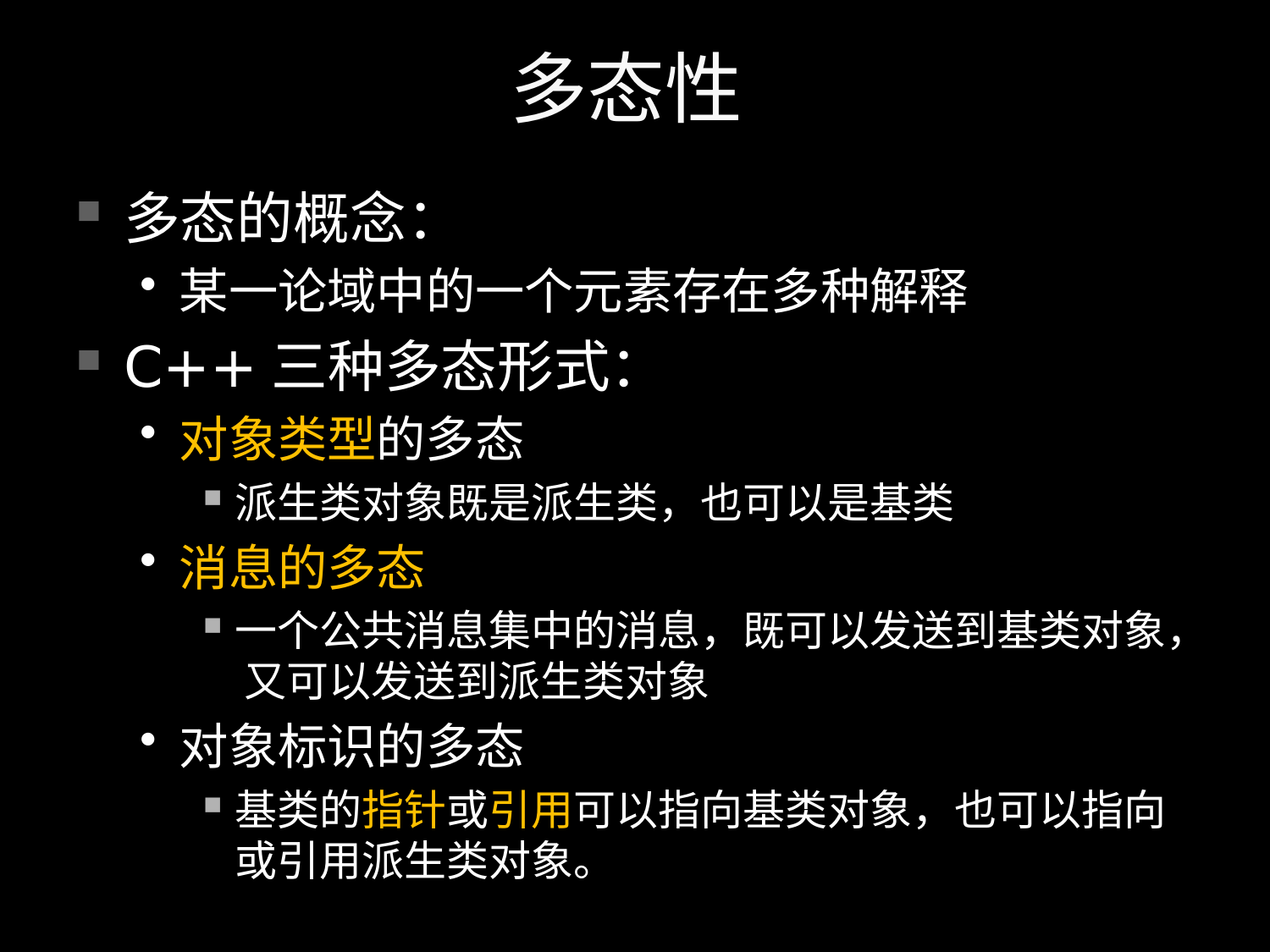

# 多态性
多态的概念：
某一论域中的一个元素存在多种解释
C++三种多态形式：
对象类型的多态
派生类对象既是派生类，也可以是基类
消息的多态
一个公共消息集中的消息，既可以发送到基类对象， 又可以发送到派生类对象
对象标识的多态
基类的指针或引用可以指向基类对象，也可以指向或引用派生类对象。